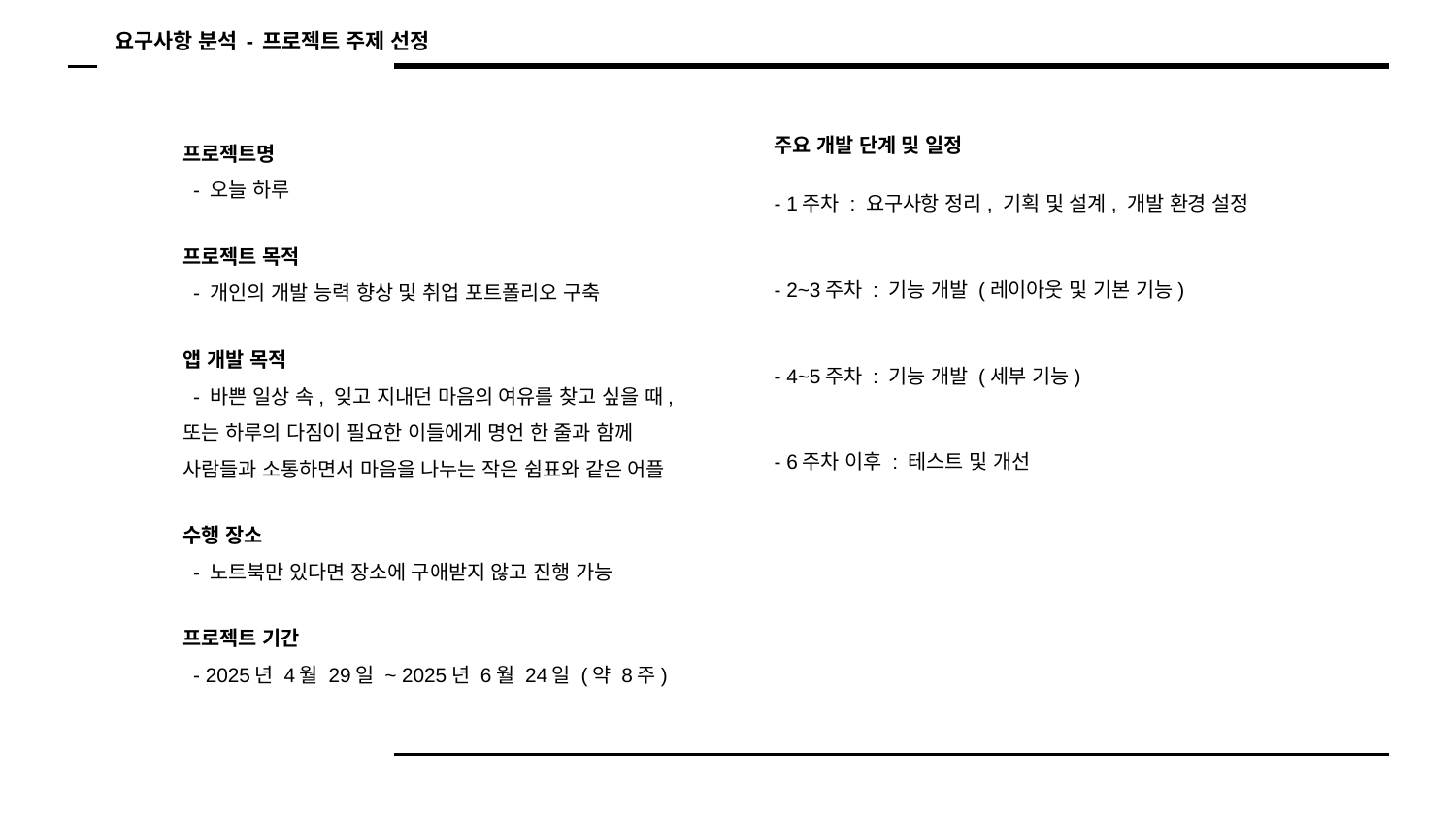

# 요구사항 분석 - 프로젝트 주제 선정
프로젝트명
 - 오늘 하루
프로젝트 목적
 - 개인의 개발 능력 향상 및 취업 포트폴리오 구축
앱 개발 목적
 - 바쁜 일상 속, 잊고 지내던 마음의 여유를 찾고 싶을 때, 또는 하루의 다짐이 필요한 이들에게 명언 한 줄과 함께 사람들과 소통하면서 마음을 나누는 작은 쉼표와 같은 어플
수행 장소
 - 노트북만 있다면 장소에 구애받지 않고 진행 가능
프로젝트 기간
 - 2025년 4월 29일 ~ 2025년 6월 24일 (약 8주)
주요 개발 단계 및 일정
- 1주차 : 요구사항 정리, 기획 및 설계, 개발 환경 설정
- 2~3주차 : 기능 개발 (레이아웃 및 기본 기능)
- 4~5주차 : 기능 개발 (세부 기능)
- 6주차 이후 : 테스트 및 개선